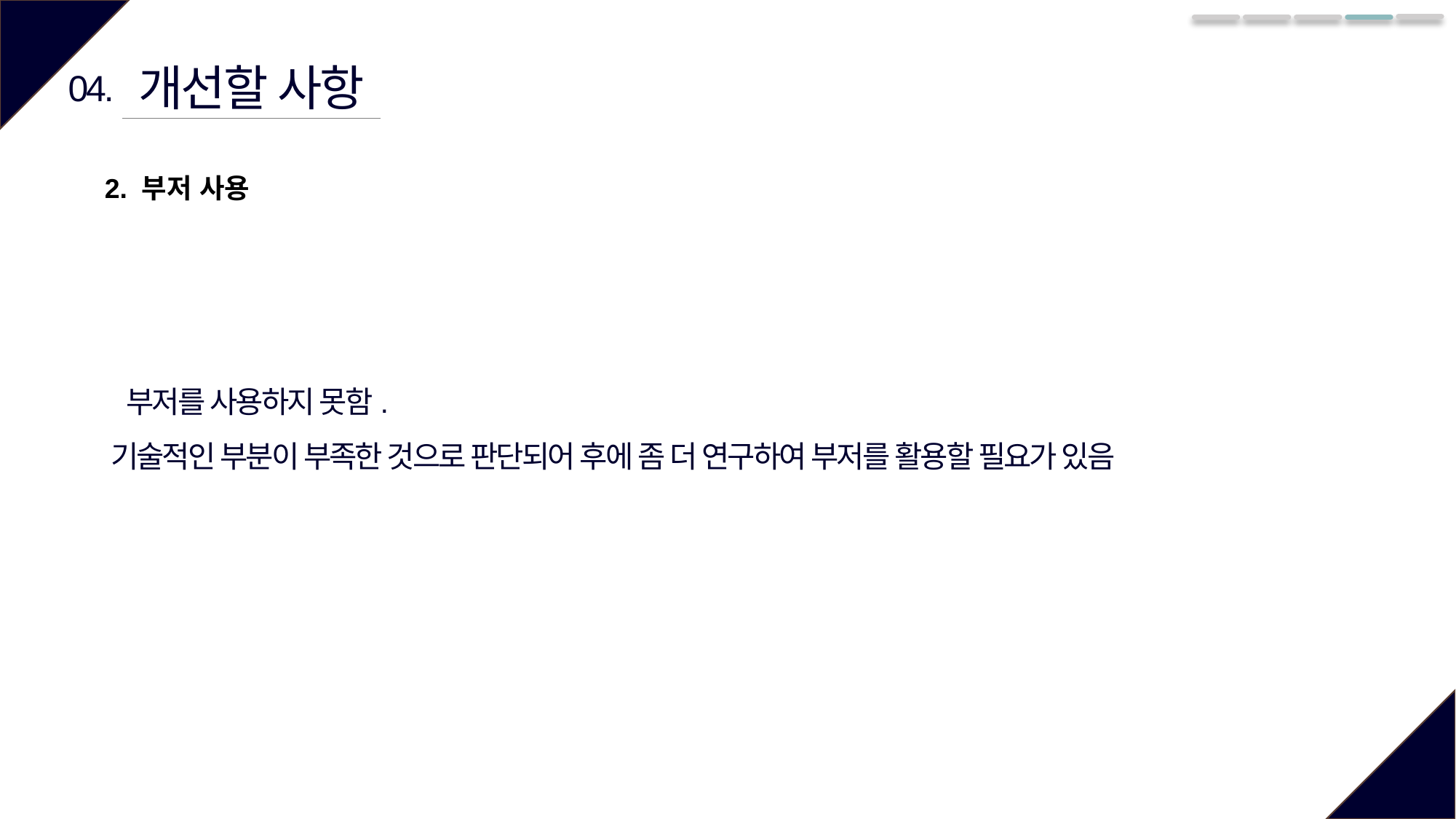

개선할 사항
04.
2. 부저 사용
 부저를 사용하지 못함.
기술적인 부분이 부족한 것으로 판단되어 후에 좀 더 연구하여 부저를 활용할 필요가 있음